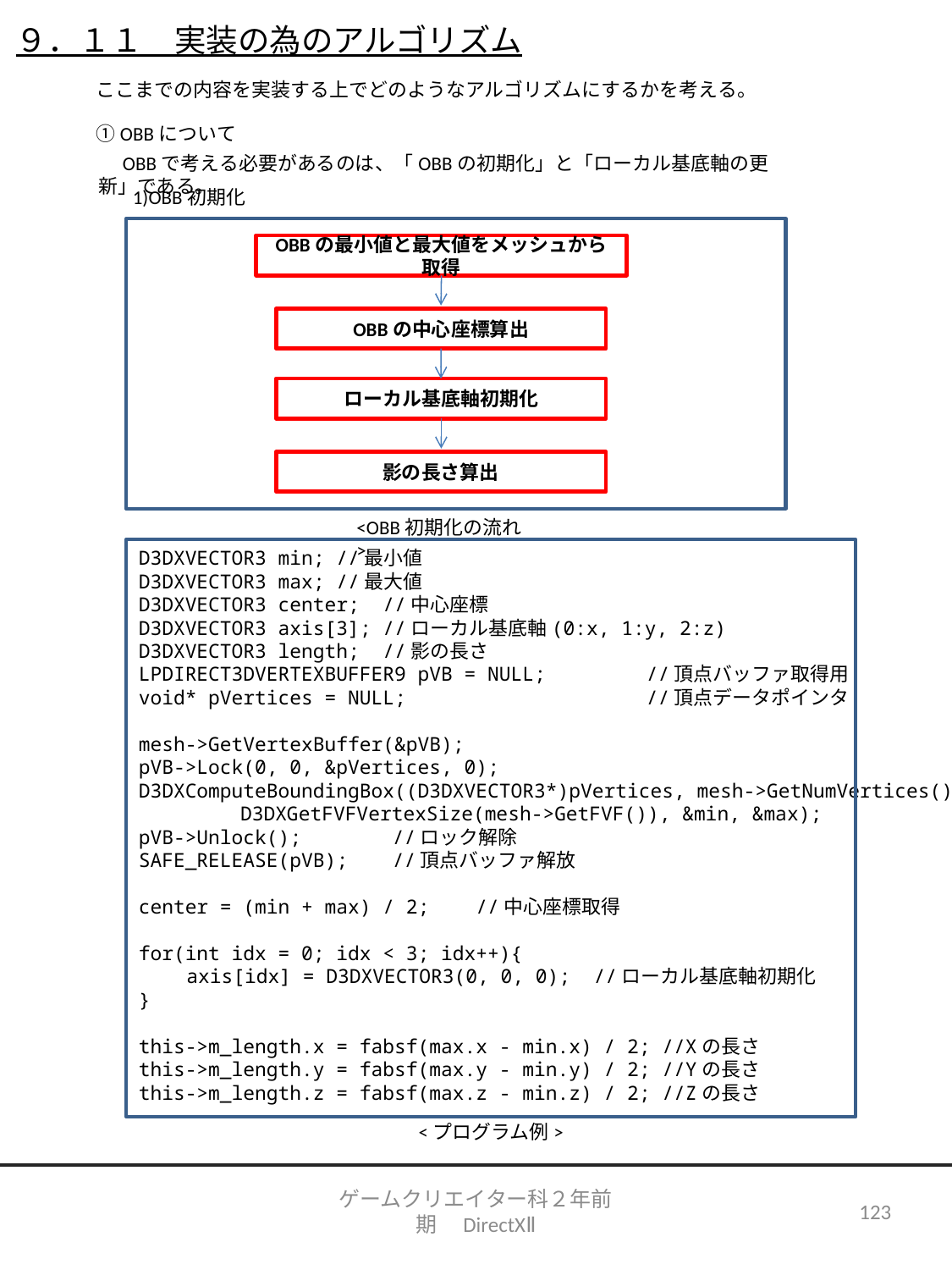

９．１１　実装の為のアルゴリズム
　ここまでの内容を実装する上でどのようなアルゴリズムにするかを考える。
　①OBBについて
　OBBで考える必要があるのは、「OBBの初期化」と「ローカル基底軸の更新」である。
　1)OBB初期化

OBBの最小値と最大値をメッシュから取得
OBBの中心座標算出
ローカル基底軸初期化
影の長さ算出
<OBB初期化の流れ>
D3DXVECTOR3 min; //最小値
D3DXVECTOR3 max; //最大値
D3DXVECTOR3 center;  //中心座標
D3DXVECTOR3 axis[3]; //ローカル基底軸(0:x, 1:y, 2:z)
D3DXVECTOR3 length;  //影の長さ
LPDIRECT3DVERTEXBUFFER9 pVB = NULL;	//頂点バッファ取得用
void* pVertices = NULL;		//頂点データポインタ

mesh->GetVertexBuffer(&pVB);
pVB->Lock(0, 0, &pVertices, 0);
D3DXComputeBoundingBox((D3DXVECTOR3*)pVertices, mesh->GetNumVertices(),
　　　　　D3DXGetFVFVertexSize(mesh->GetFVF()), &min, &max);
pVB->Unlock();	//ロック解除
SAFE_RELEASE(pVB);	//頂点バッファ解放

center = (min + max) / 2;    //中心座標取得

for(int idx = 0; idx < 3; idx++){
　　 axis[idx] = D3DXVECTOR3(0, 0, 0);  //ローカル基底軸初期化
}

this->m_length.x = fabsf(max.x - min.x) / 2; //Xの長さ
this->m_length.y = fabsf(max.y - min.y) / 2; //Yの長さ
this->m_length.z = fabsf(max.z - min.z) / 2; //Zの長さ

<プログラム例>
ゲームクリエイター科２年前期　DirectXⅡ
123